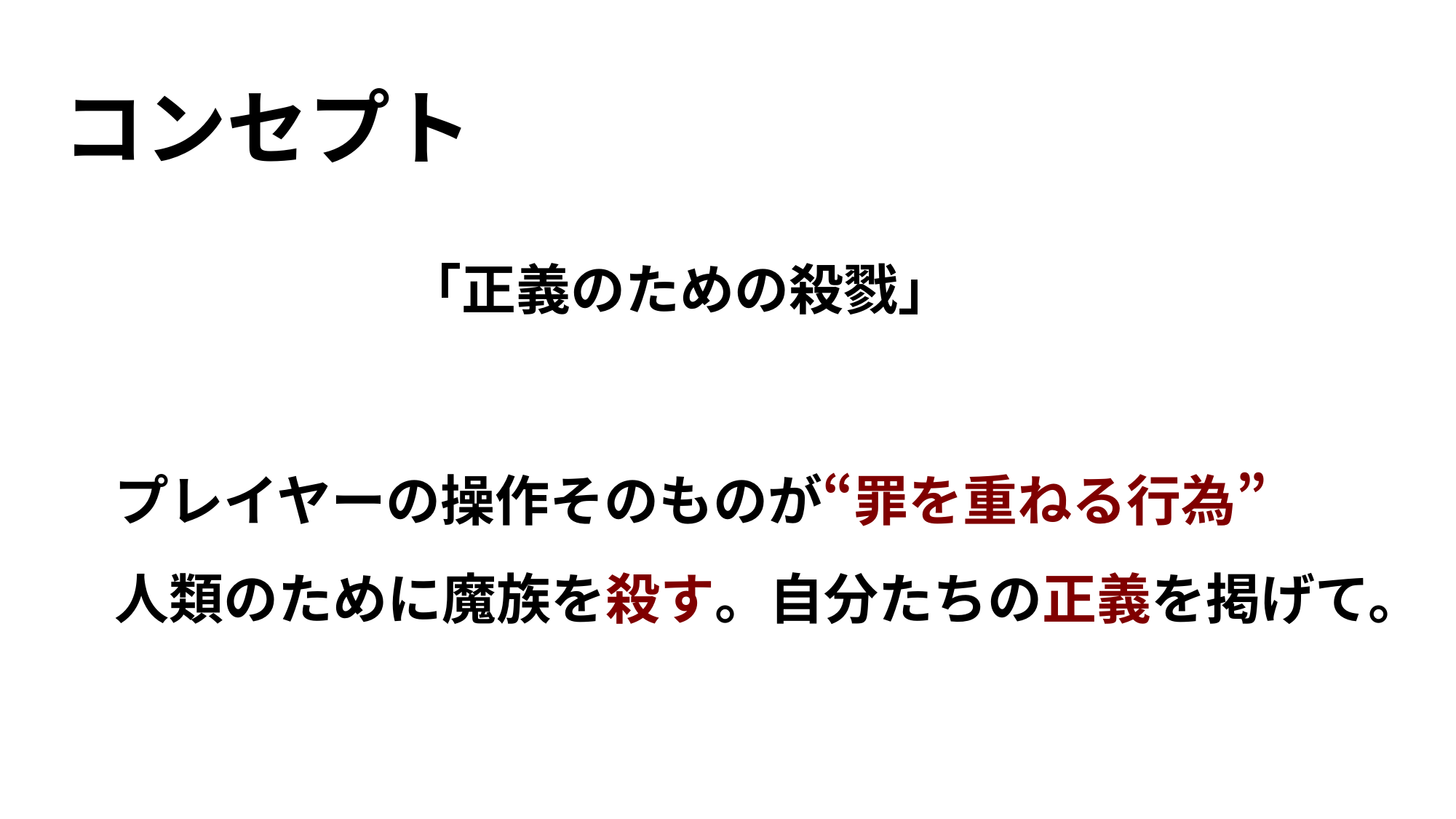

コンセプト
「正義のための殺戮」
プレイヤーの操作そのものが“罪を重ねる行為”
人類のために魔族を殺す。自分たちの正義を掲げて。